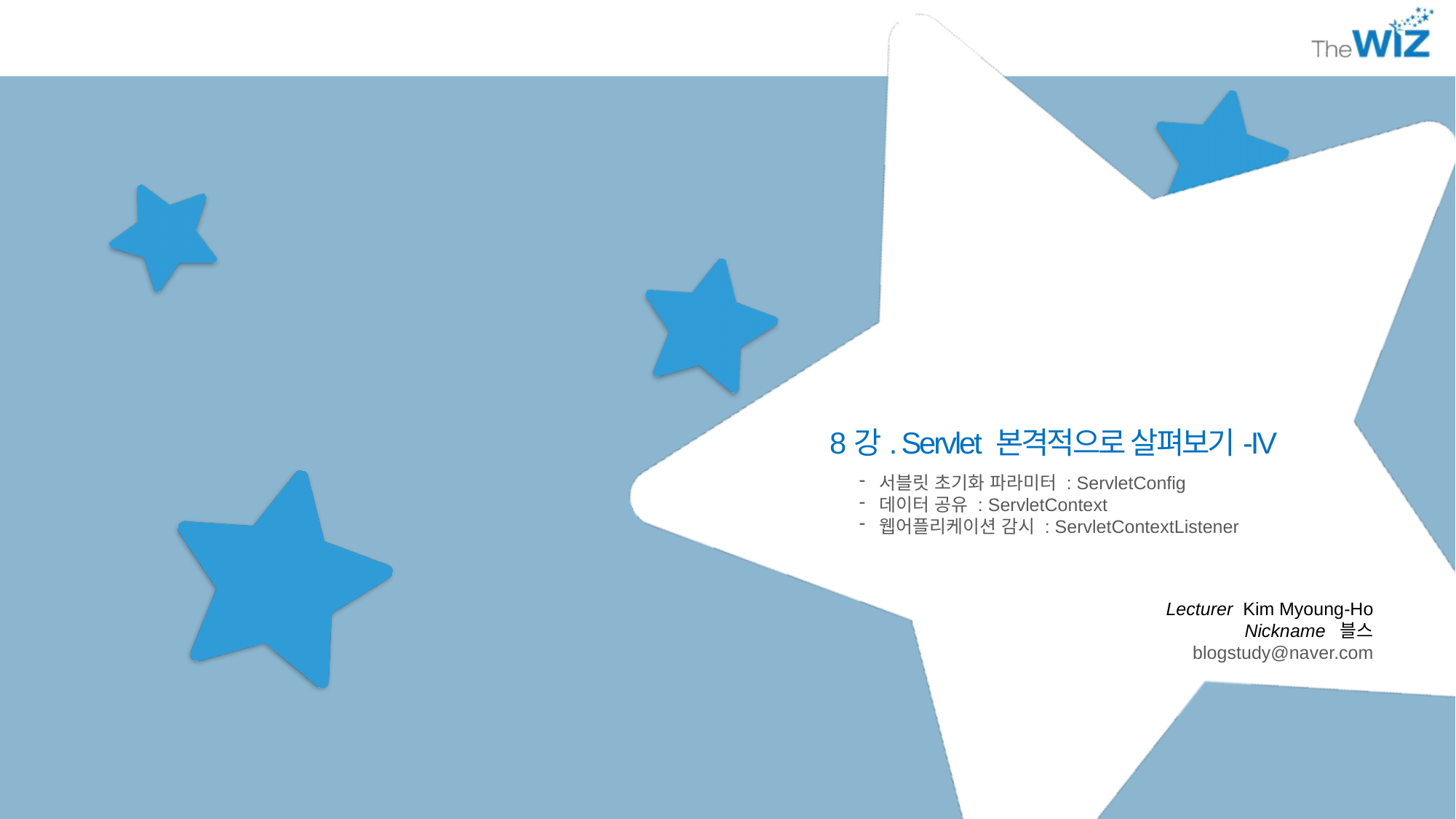

8강. Servlet 본격적으로 살펴보기-IV
서블릿 초기화 파라미터 : ServletConfig
데이터 공유 : ServletContext
웹어플리케이션 감시 : ServletContextListener
Lecturer  Kim Myoung-Ho
Nickname  블스
blogstudy@naver.com